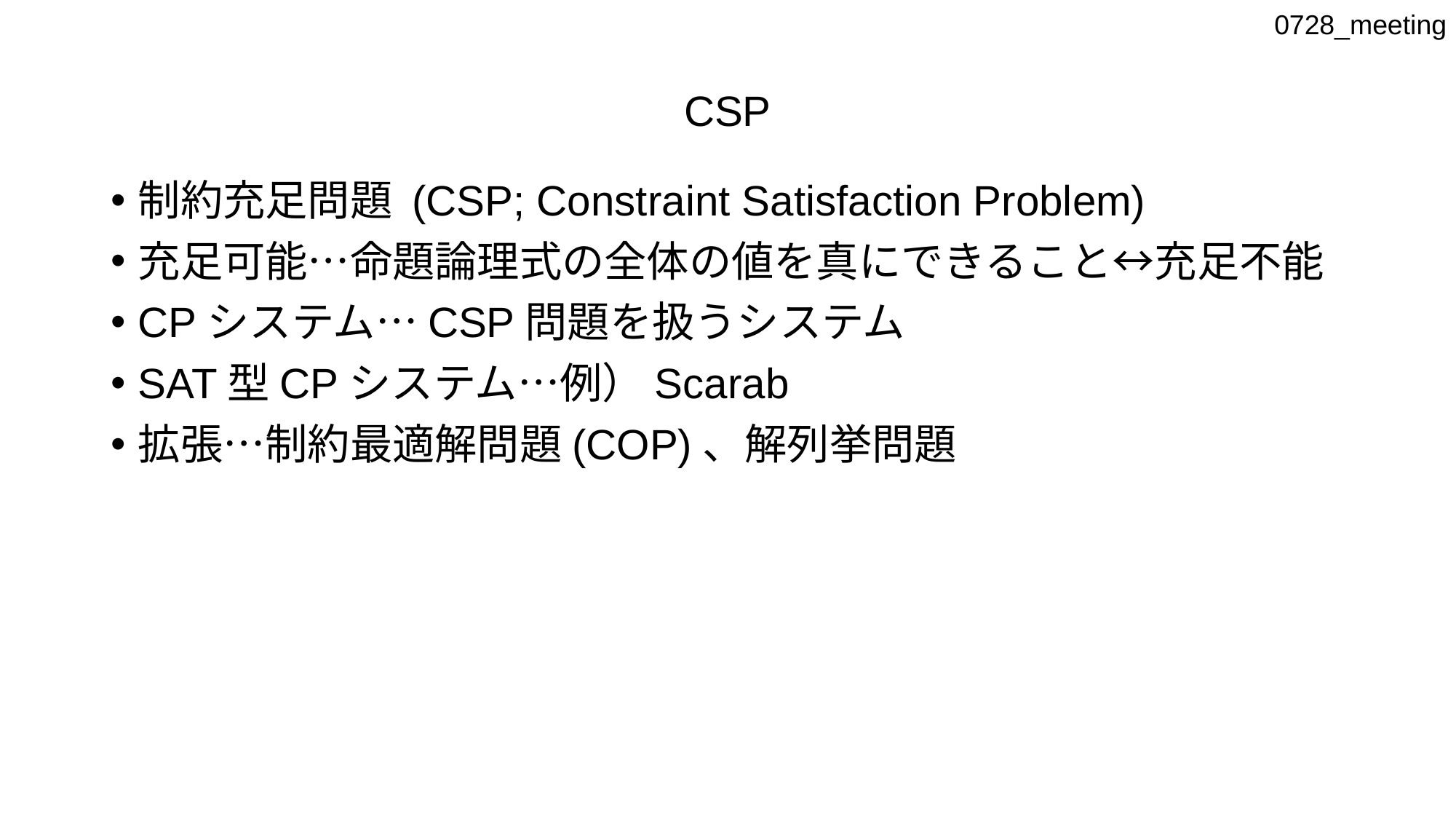

0728_meeting
CSP

制約充足問題 (CSP; Constraint Satisfaction Problem)
充足可能…命題論理式の全体の値を真にできること↔充足不能
CPシステム…CSP問題を扱うシステム
SAT型CPシステム…例）Scarab
拡張…制約最適解問題(COP)、解列挙問題